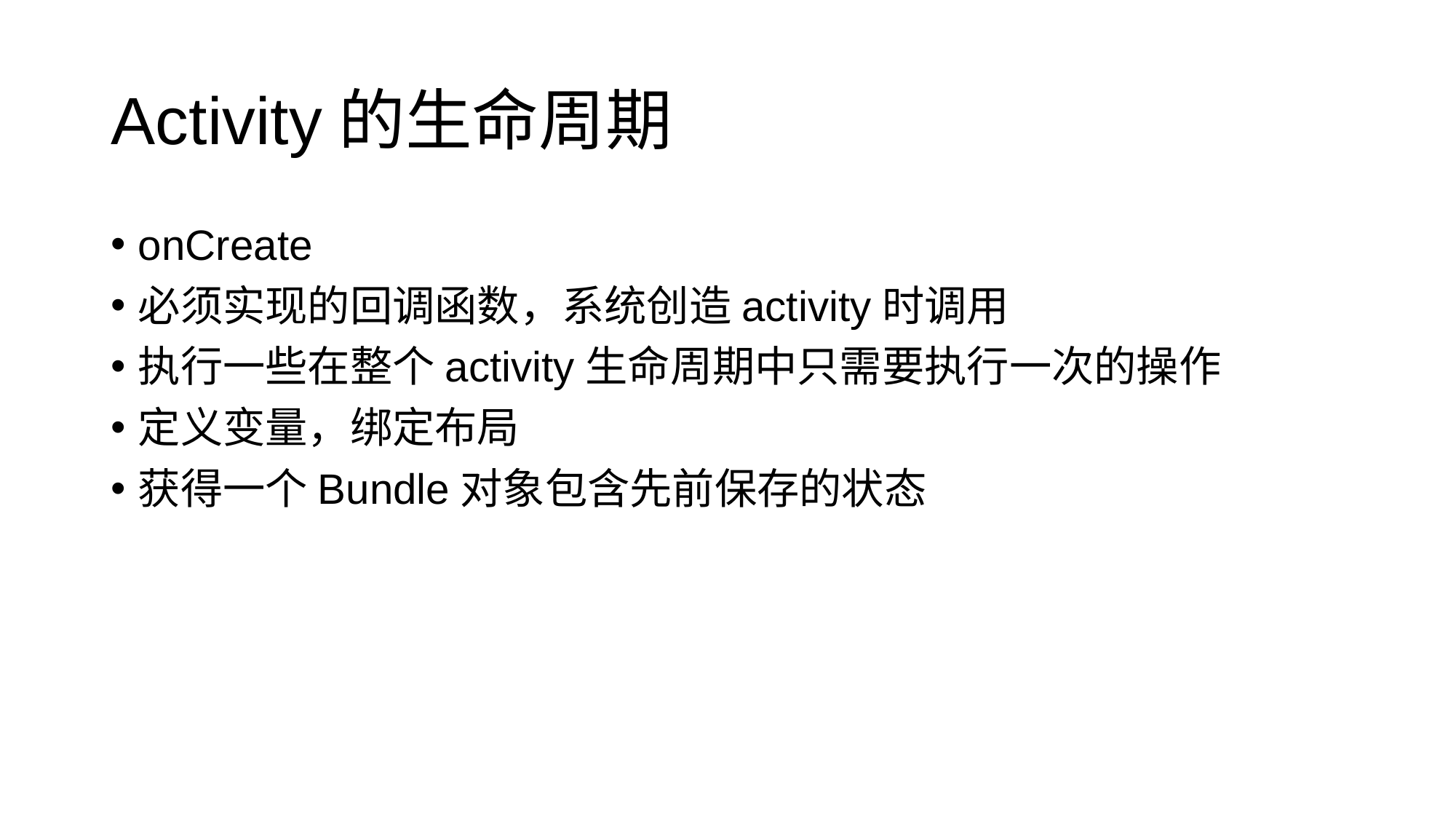

# Activity的生命周期
onCreate
必须实现的回调函数，系统创造activity时调用
执行一些在整个activity生命周期中只需要执行一次的操作
定义变量，绑定布局
获得一个Bundle对象包含先前保存的状态